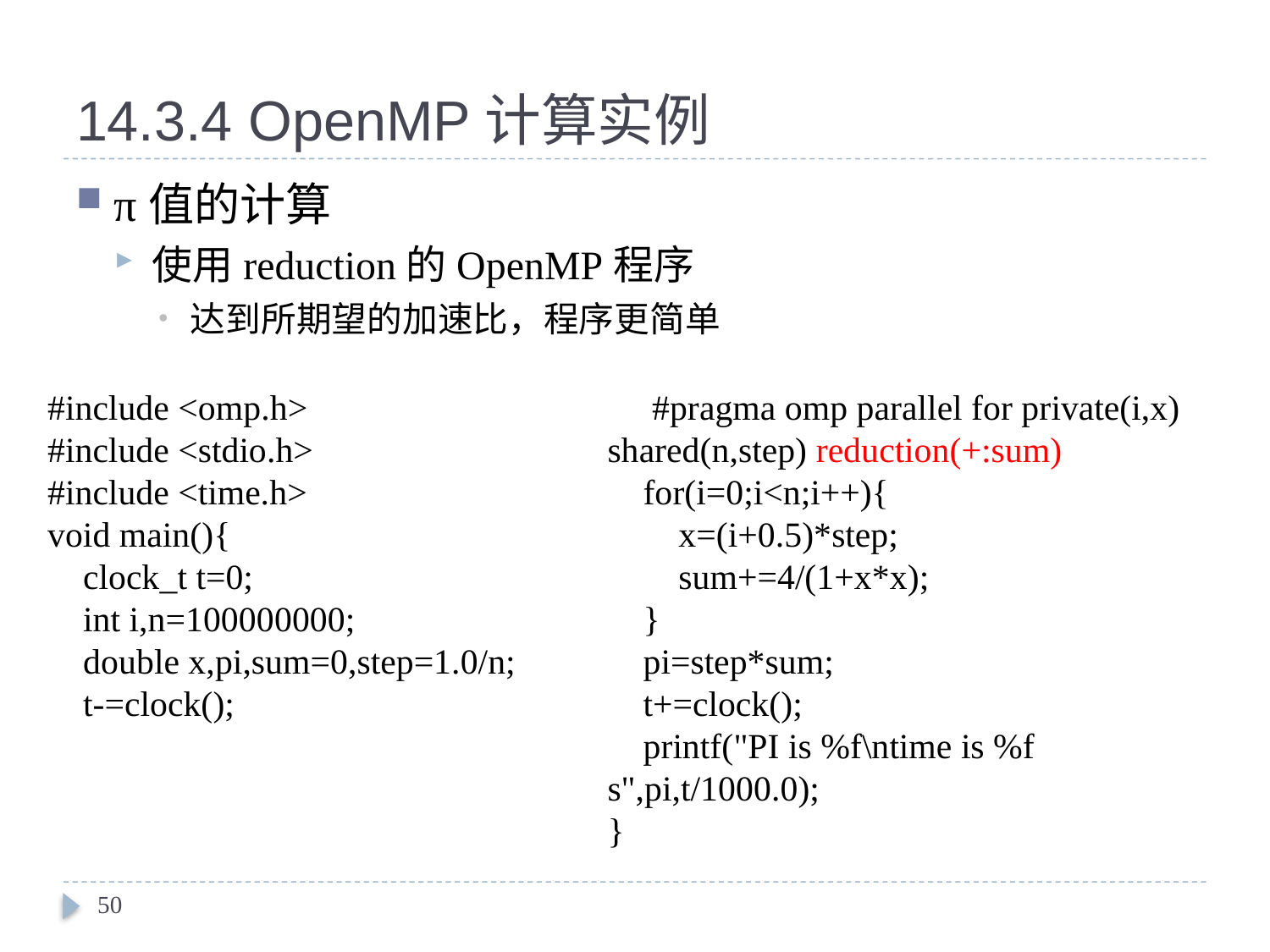

# 14.3.4 OpenMP计算实例
π值的计算
使用reduction的OpenMP程序
达到所期望的加速比，程序更简单
#include <omp.h>
#include <stdio.h>
#include <time.h>
void main(){
    clock_t t=0;
    int i,n=100000000;
    double x,pi,sum=0,step=1.0/n;
    t-=clock();
     #pragma omp parallel for private(i,x) shared(n,step) reduction(+:sum)
    for(i=0;i<n;i++){
        x=(i+0.5)*step;
        sum+=4/(1+x*x);
    }
    pi=step*sum;
    t+=clock();
    printf("PI is %f\ntime is %f s",pi,t/1000.0);
}
50